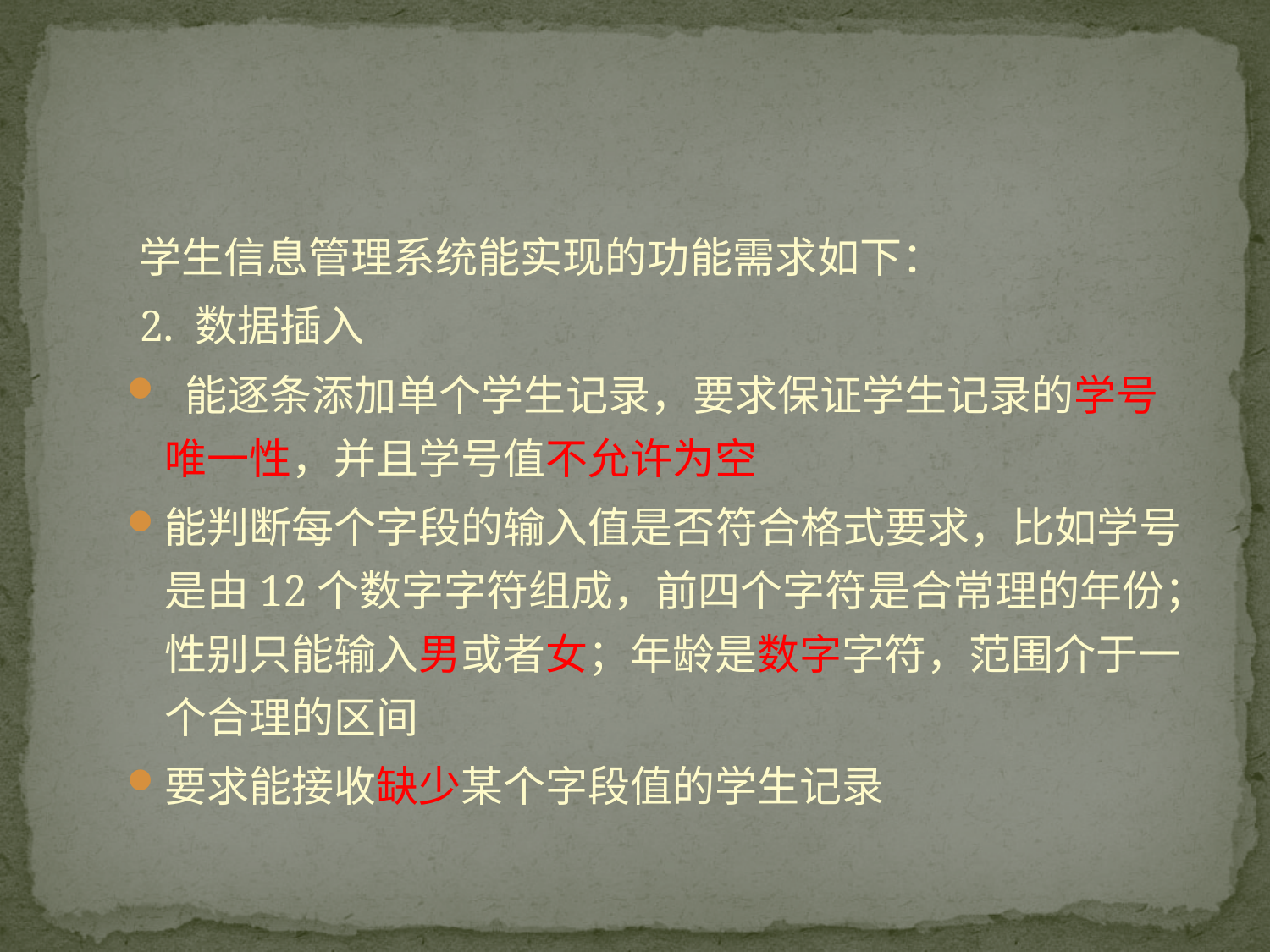

#
学生信息管理系统能实现的功能需求如下：
2. 数据插入
 能逐条添加单个学生记录，要求保证学生记录的学号唯一性，并且学号值不允许为空
能判断每个字段的输入值是否符合格式要求，比如学号是由12个数字字符组成，前四个字符是合常理的年份；性别只能输入男或者女；年龄是数字字符，范围介于一个合理的区间
要求能接收缺少某个字段值的学生记录